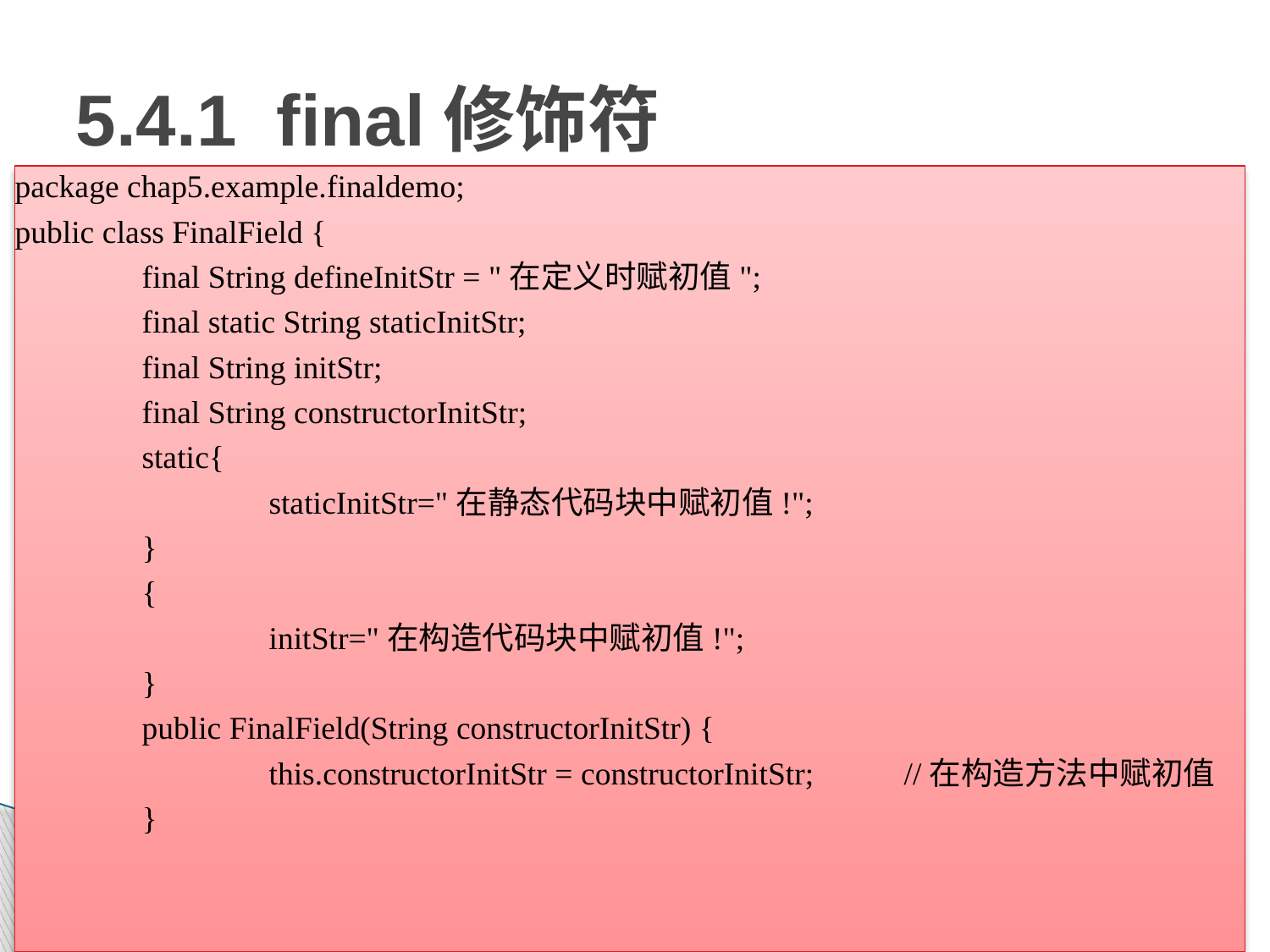

# 5.4.1  final修饰符
package chap5.example.finaldemo;
public class FinalField {
	final String defineInitStr = "在定义时赋初值";
	final static String staticInitStr;
	final String initStr;
	final String constructorInitStr;
	static{
		staticInitStr="在静态代码块中赋初值!";
	}
	{
		initStr="在构造代码块中赋初值!";
	}
	public FinalField(String constructorInitStr) {
		this.constructorInitStr = constructorInitStr;   	//在构造方法中赋初值
	}